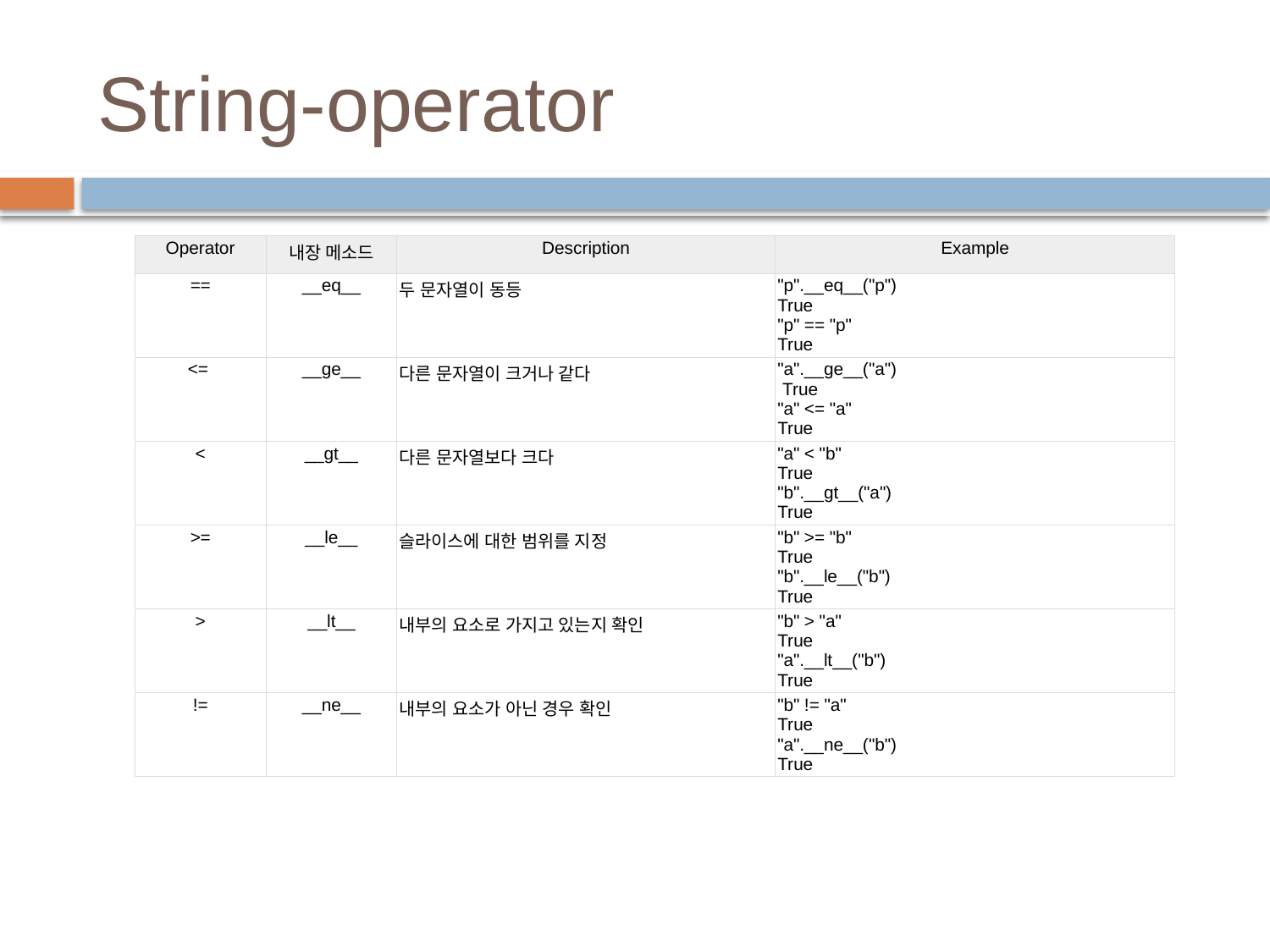

# String-operator
| Operator | 내장 메소드 | Description | Example |
| --- | --- | --- | --- |
| == | \_\_eq\_\_ | 두 문자열이 동등 | "p".\_\_eq\_\_("p") True "p" == "p" True |
| <= | \_\_ge\_\_ | 다른 문자열이 크거나 같다 | "a".\_\_ge\_\_("a") True "a" <= "a" True |
| < | \_\_gt\_\_ | 다른 문자열보다 크다 | "a" < "b" True "b".\_\_gt\_\_("a") True |
| >= | \_\_le\_\_ | 슬라이스에 대한 범위를 지정 | "b" >= "b" True "b".\_\_le\_\_("b") True |
| > | \_\_lt\_\_ | 내부의 요소로 가지고 있는지 확인 | "b" > "a" True "a".\_\_lt\_\_("b") True |
| != | \_\_ne\_\_ | 내부의 요소가 아닌 경우 확인 | "b" != "a" True "a".\_\_ne\_\_("b") True |